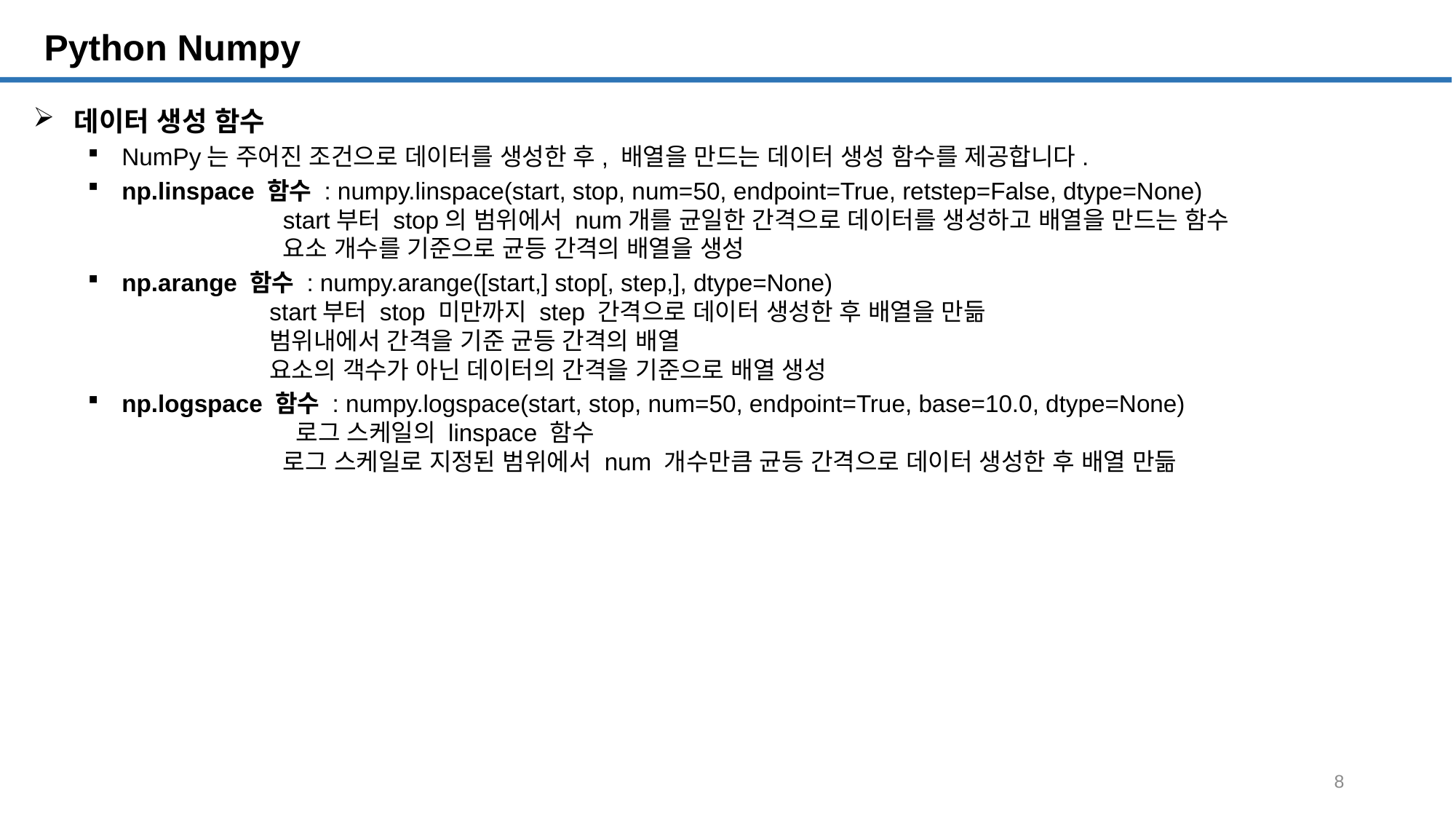

SQL 튜닝 개요
# Python Numpy

데이터 생성 함수
NumPy는 주어진 조건으로 데이터를 생성한 후, 배열을 만드는 데이터 생성 함수를 제공합니다.
np.linspace 함수 : numpy.linspace(start, stop, num=50, endpoint=True, retstep=False, dtype=None)
                        start부터 stop의 범위에서 num개를 균일한 간격으로 데이터를 생성하고 배열을 만드는 함수
                        요소 개수를 기준으로 균등 간격의 배열을 생성
np.arange 함수 : numpy.arange([start,] stop[, step,], dtype=None)
                      start부터 stop 미만까지 step 간격으로 데이터 생성한 후 배열을 만듦
                      범위내에서 간격을 기준 균등 간격의 배열
                      요소의 객수가 아닌 데이터의 간격을 기준으로 배열 생성
np.logspace 함수 : numpy.logspace(start, stop, num=50, endpoint=True, base=10.0, dtype=None)
                         로그 스케일의 linspace 함수
                        로그 스케일로 지정된 범위에서 num 개수만큼 균등 간격으로 데이터 생성한 후 배열 만듦

8